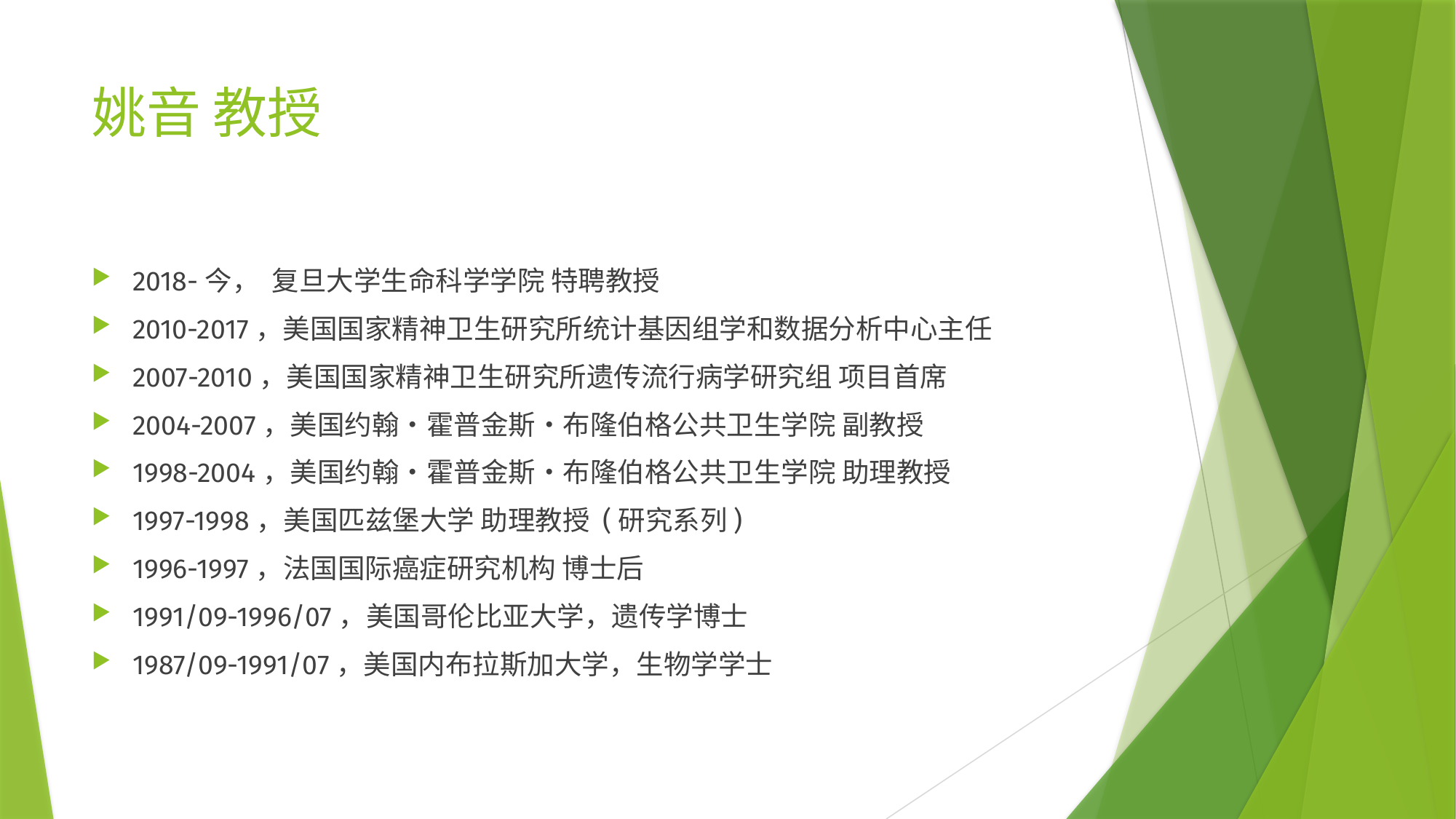

# 姚音 教授
2018-今，  复旦大学生命科学学院 特聘教授
2010-2017，美国国家精神卫生研究所统计基因组学和数据分析中心主任
2007-2010，美国国家精神卫生研究所遗传流行病学研究组 项目首席
2004-2007，美国约翰•霍普金斯•布隆伯格公共卫生学院 副教授
1998-2004，美国约翰•霍普金斯•布隆伯格公共卫生学院 助理教授
1997-1998，美国匹兹堡大学 助理教授 (研究系列)
1996-1997，法国国际癌症研究机构 博士后
1991/09-1996/07，美国哥伦比亚大学，遗传学博士
1987/09-1991/07，美国内布拉斯加大学，生物学学士